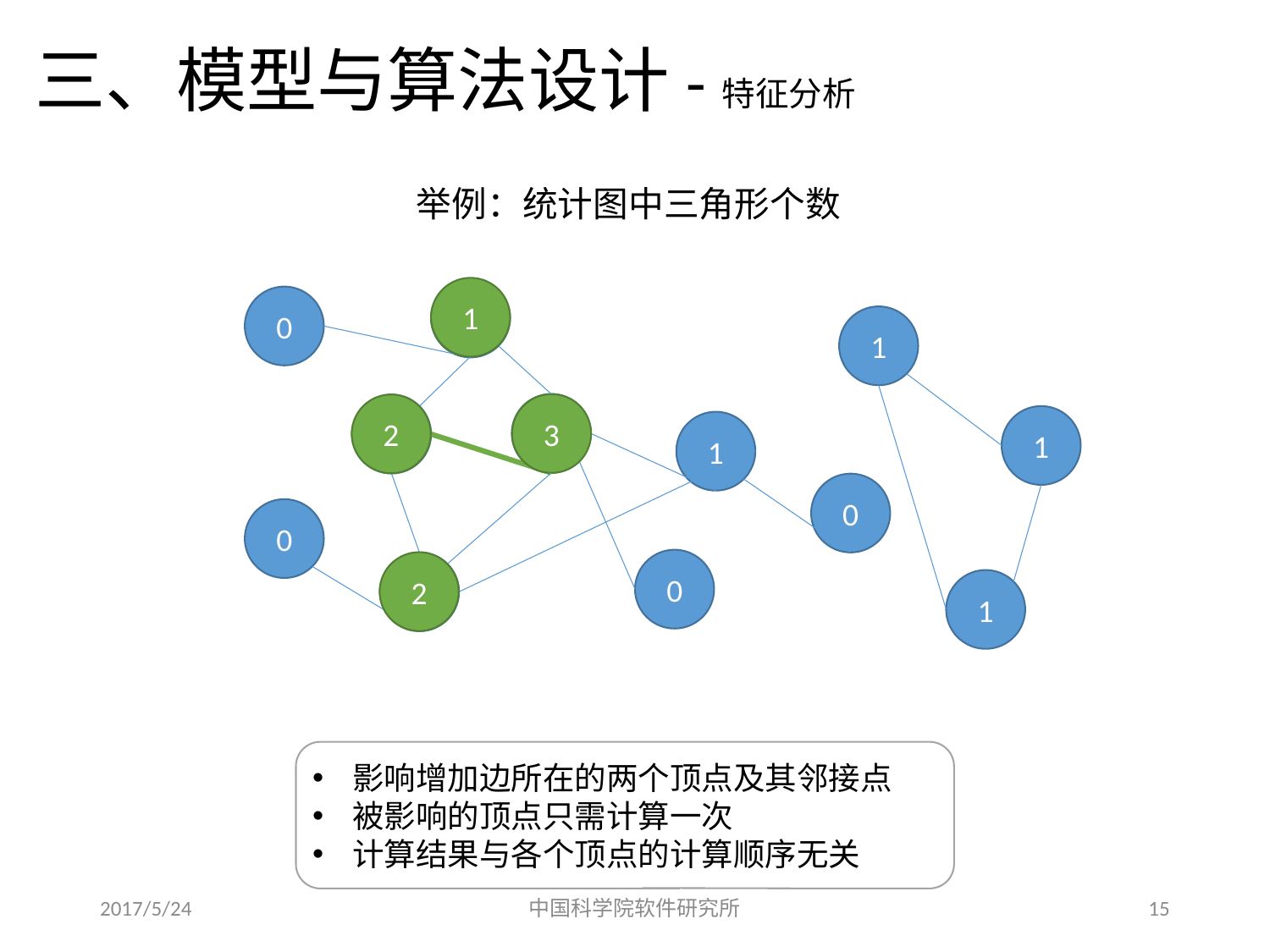

三、模型与算法设计-特征分析
举例：统计图中三角形个数
1
0
0
1
1
3
2
0
1
1
0
0
0
2
1
1
影响增加边所在的两个顶点及其邻接点
被影响的顶点只需计算一次
计算结果与各个顶点的计算顺序无关
2017/5/24
中国科学院软件研究所
15